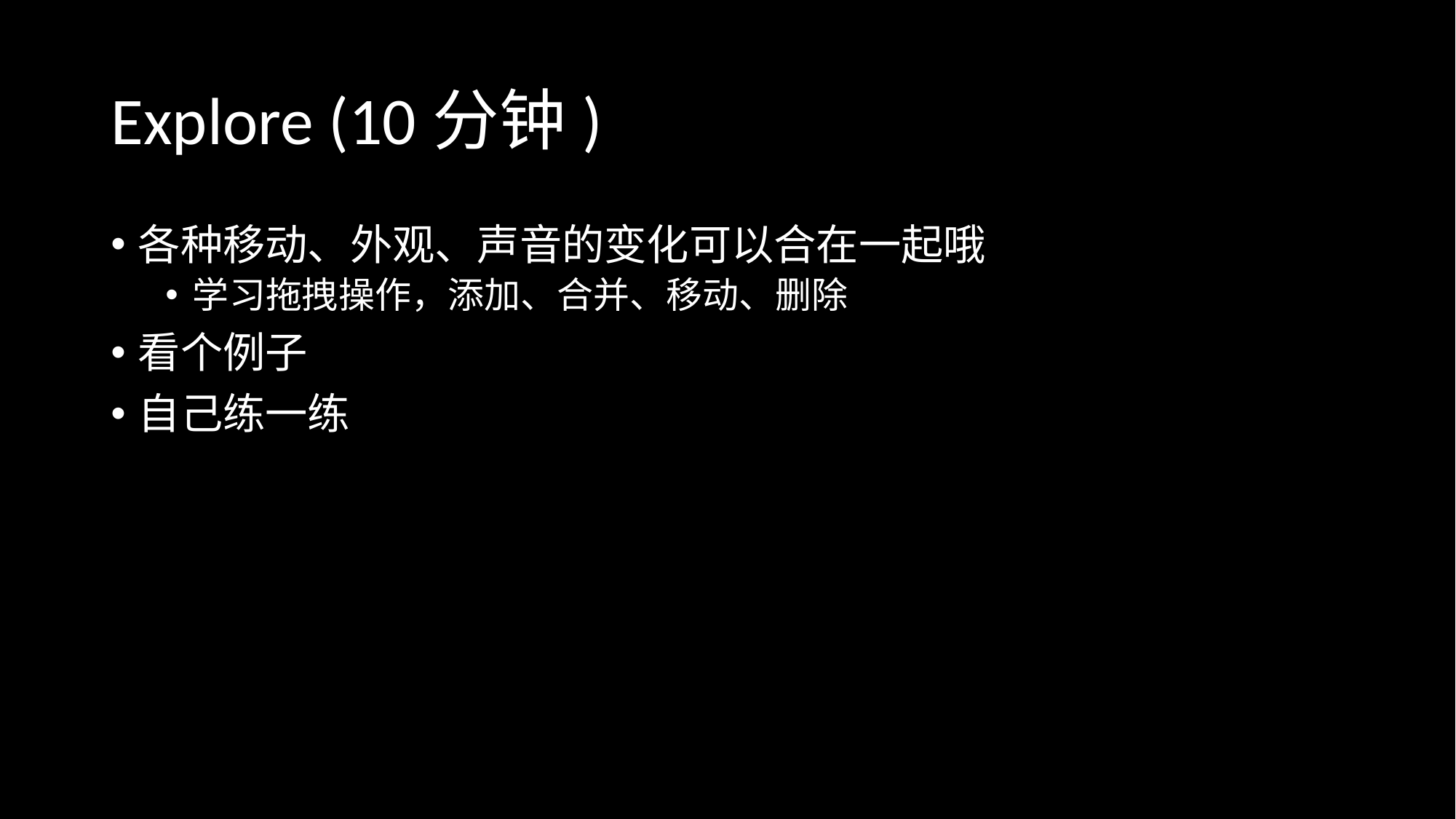

# Explore (10分钟)
各种移动、外观、声音的变化可以合在一起哦
学习拖拽操作，添加、合并、移动、删除
看个例子
自己练一练